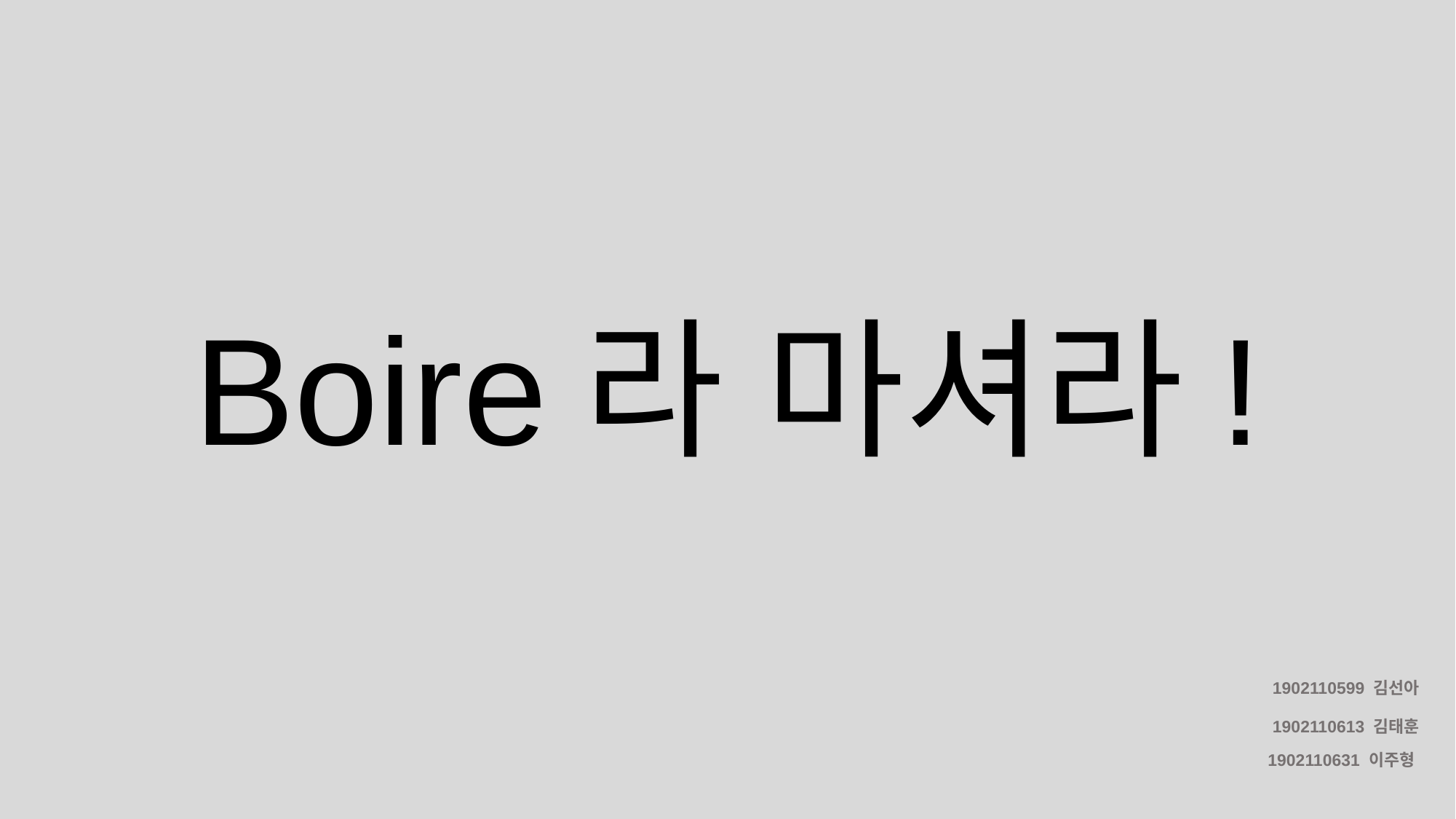

# Boire라 마셔라!
 1902110599 김선아
 1902110613 김태훈
 1902110631 이주형